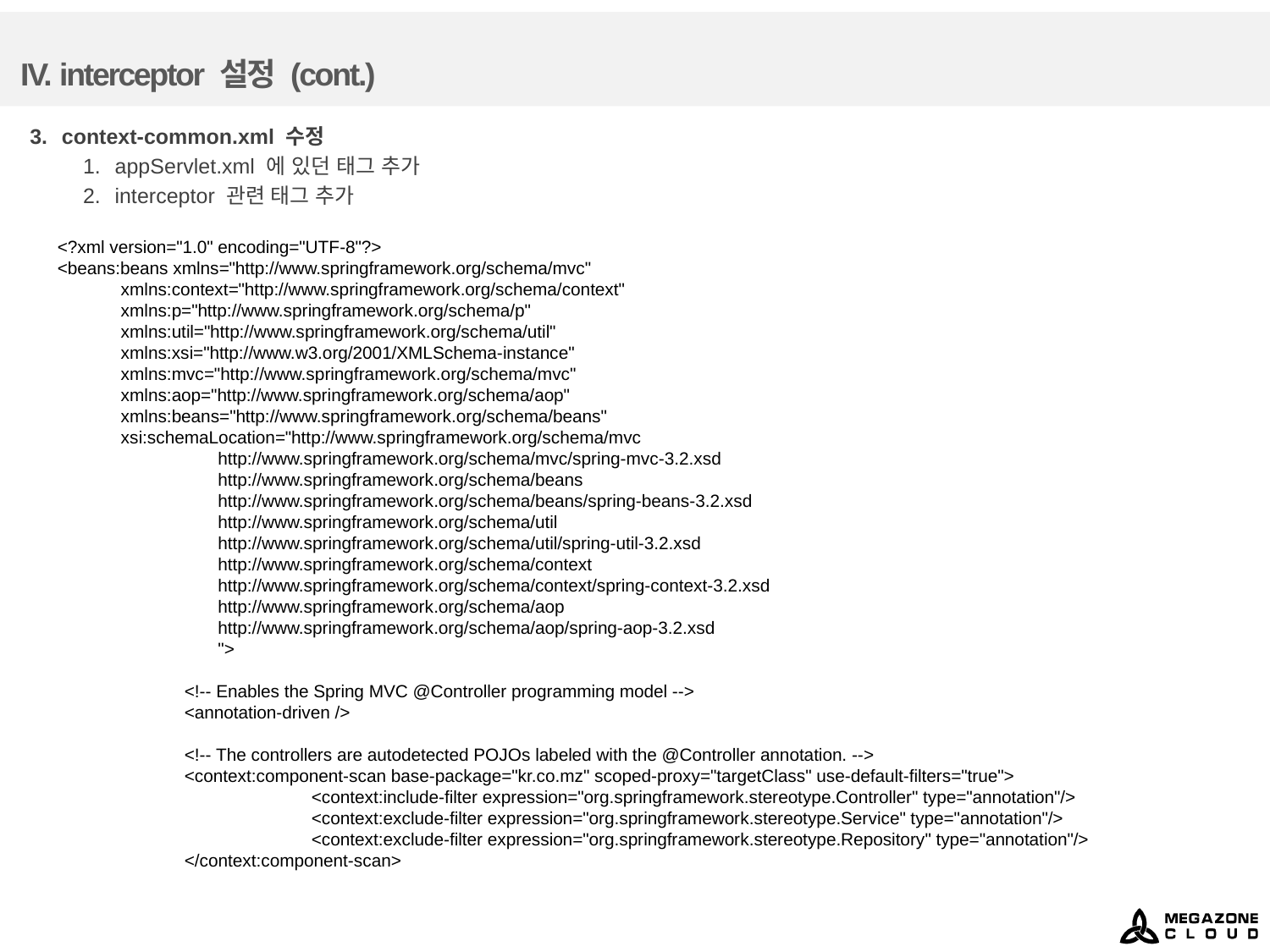

# IV. interceptor 설정 (cont.)
context-common.xml 수정
appServlet.xml 에 있던 태그 추가
interceptor 관련 태그 추가
<?xml version="1.0" encoding="UTF-8"?>
<beans:beans xmlns="http://www.springframework.org/schema/mvc"
             xmlns:context="http://www.springframework.org/schema/context"
             xmlns:p="http://www.springframework.org/schema/p"
             xmlns:util="http://www.springframework.org/schema/util"
             xmlns:xsi="http://www.w3.org/2001/XMLSchema-instance"
             xmlns:mvc="http://www.springframework.org/schema/mvc"
             xmlns:aop="http://www.springframework.org/schema/aop"
             xmlns:beans="http://www.springframework.org/schema/beans"
             xsi:schemaLocation="http://www.springframework.org/schema/mvc
                                 http://www.springframework.org/schema/mvc/spring-mvc-3.2.xsd
                                 http://www.springframework.org/schema/beans
                                 http://www.springframework.org/schema/beans/spring-beans-3.2.xsd
                                 http://www.springframework.org/schema/util
                                 http://www.springframework.org/schema/util/spring-util-3.2.xsd
                                 http://www.springframework.org/schema/context
                                 http://www.springframework.org/schema/context/spring-context-3.2.xsd
                                 http://www.springframework.org/schema/aop
                                 http://www.springframework.org/schema/aop/spring-aop-3.2.xsd
                                 ">

	<!-- Enables the Spring MVC @Controller programming model -->
	<annotation-driven />

	<!-- The controllers are autodetected POJOs labeled with the @Controller annotation. -->
	<context:component-scan base-package="kr.co.mz" scoped-proxy="targetClass" use-default-filters="true">
		<context:include-filter expression="org.springframework.stereotype.Controller" type="annotation"/>
		<context:exclude-filter expression="org.springframework.stereotype.Service" type="annotation"/>
		<context:exclude-filter expression="org.springframework.stereotype.Repository" type="annotation"/>
	</context:component-scan>